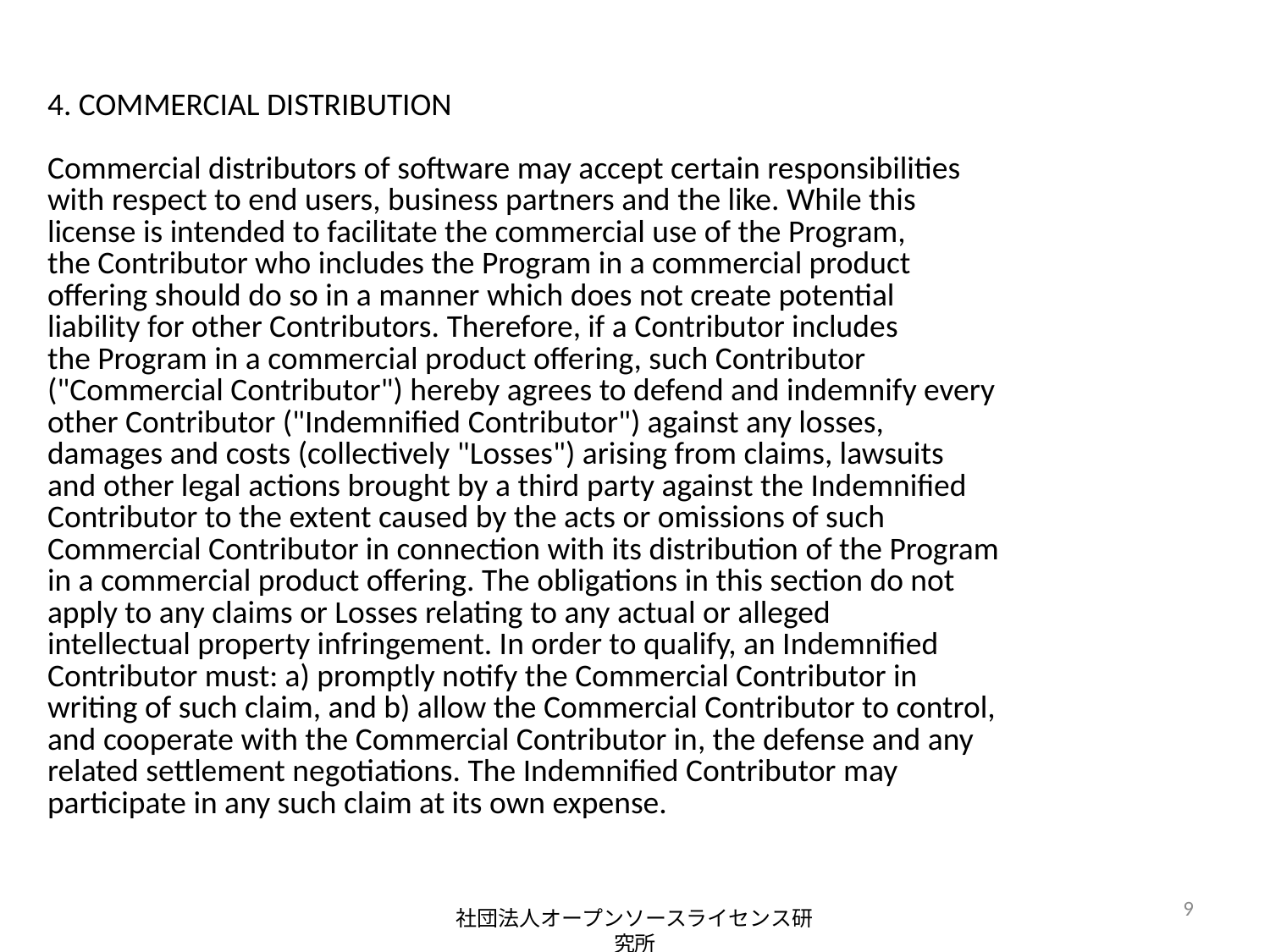

4. COMMERCIAL DISTRIBUTION

Commercial distributors of software may accept certain responsibilities
with respect to end users, business partners and the like. While this
license is intended to facilitate the commercial use of the Program,
the Contributor who includes the Program in a commercial product
offering should do so in a manner which does not create potential
liability for other Contributors. Therefore, if a Contributor includes
the Program in a commercial product offering, such Contributor
("Commercial Contributor") hereby agrees to defend and indemnify every
other Contributor ("Indemnified Contributor") against any losses,
damages and costs (collectively "Losses") arising from claims, lawsuits
and other legal actions brought by a third party against the Indemnified
Contributor to the extent caused by the acts or omissions of such
Commercial Contributor in connection with its distribution of the Program
in a commercial product offering. The obligations in this section do not
apply to any claims or Losses relating to any actual or alleged
intellectual property infringement. In order to qualify, an Indemnified
Contributor must: a) promptly notify the Commercial Contributor in
writing of such claim, and b) allow the Commercial Contributor to control,
and cooperate with the Commercial Contributor in, the defense and any
related settlement negotiations. The Indemnified Contributor may
participate in any such claim at its own expense.

9
社団法人オープンソースライセンス研究所